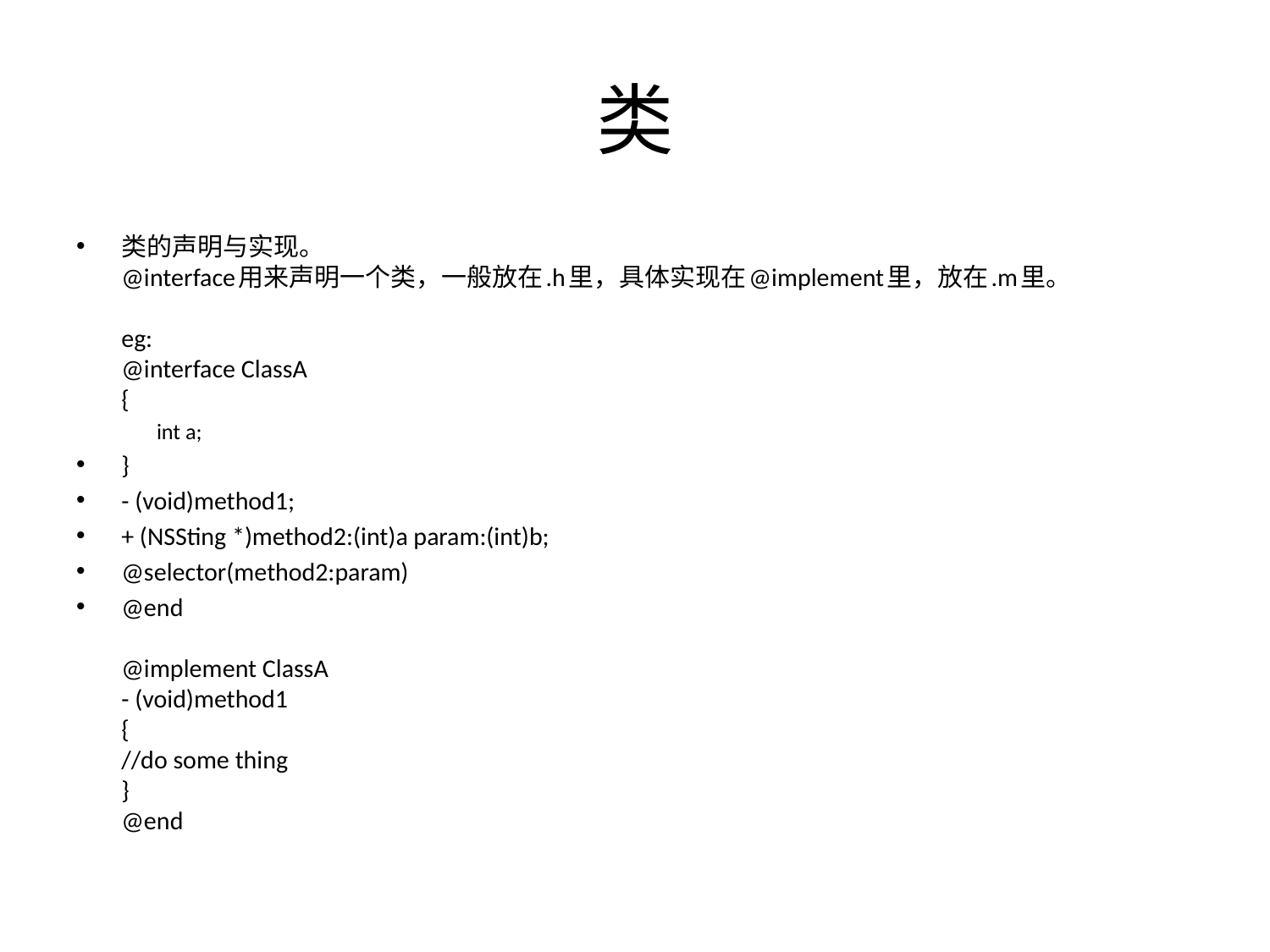

# 类
类的声明与实现。
@interface用来声明一个类，一般放在.h里，具体实现在@implement里，放在.m里。
eg:
@interface ClassA
{
    int a;
}
- (void)method1;
+ (NSSting *)method2:(int)a param:(int)b;
@selector(method2:param)
@end
@implement ClassA
- (void)method1
{
		//do some thing
}
@end